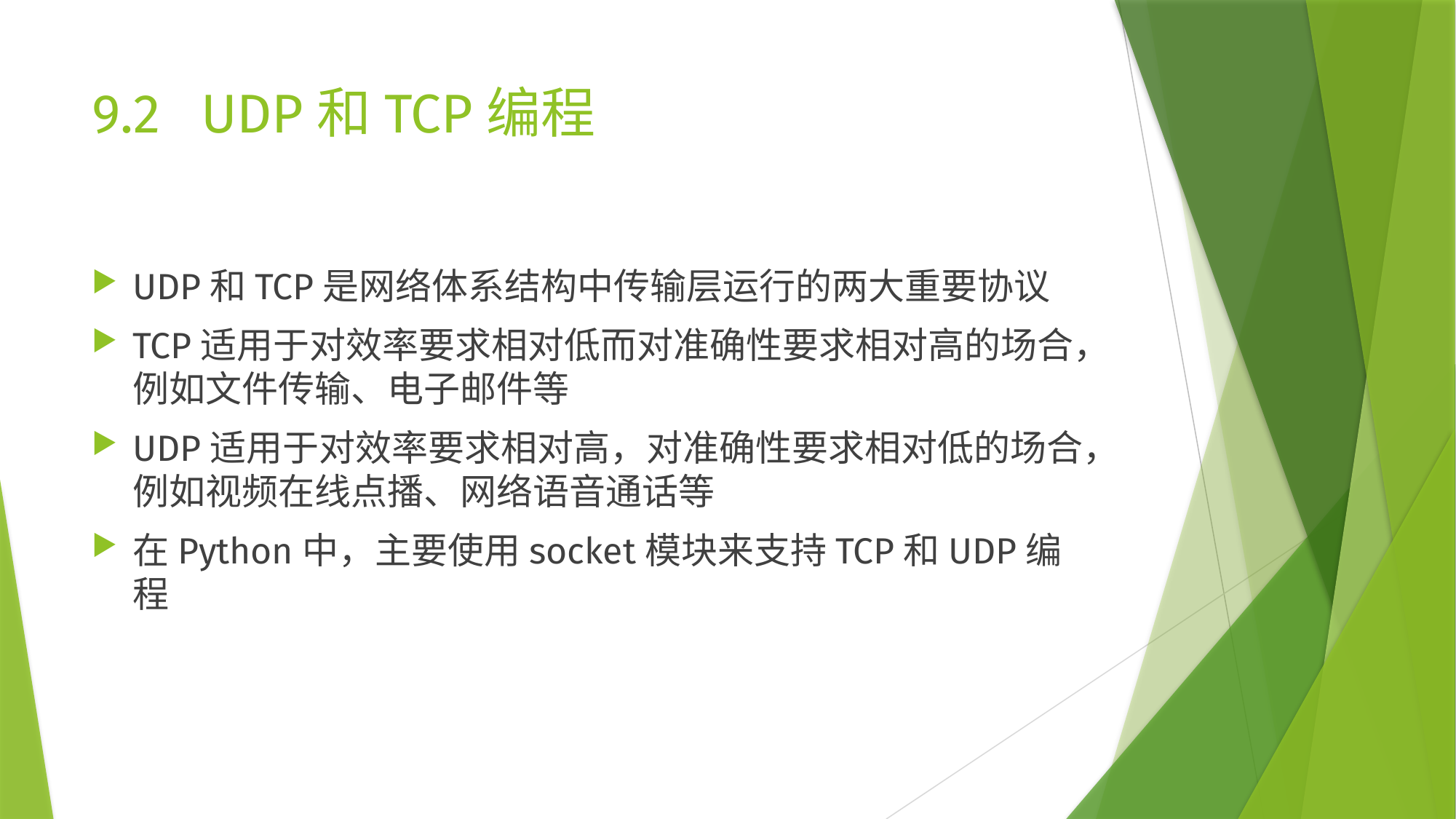

# 9.2	UDP和TCP编程
UDP和TCP是网络体系结构中传输层运行的两大重要协议
TCP适用于对效率要求相对低而对准确性要求相对高的场合，例如文件传输、电子邮件等
UDP适用于对效率要求相对高，对准确性要求相对低的场合，例如视频在线点播、网络语音通话等
在Python中，主要使用socket模块来支持TCP和UDP编程